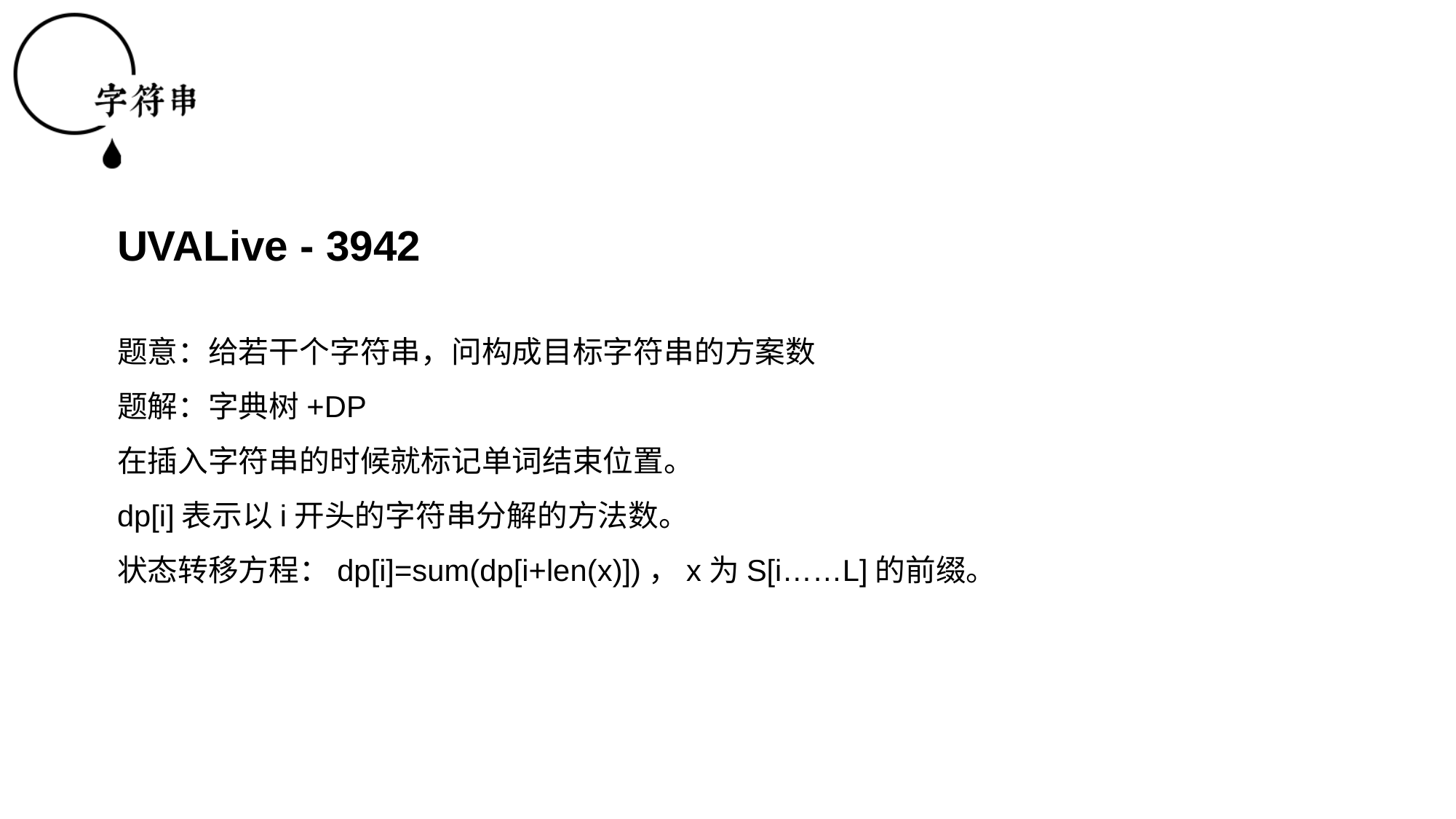

UVALive - 3942
题意：给若干个字符串，问构成目标字符串的方案数
题解：字典树+DP
在插入字符串的时候就标记单词结束位置。
dp[i]表示以i开头的字符串分解的方法数。
状态转移方程：dp[i]=sum(dp[i+len(x)])，x为S[i……L]的前缀。